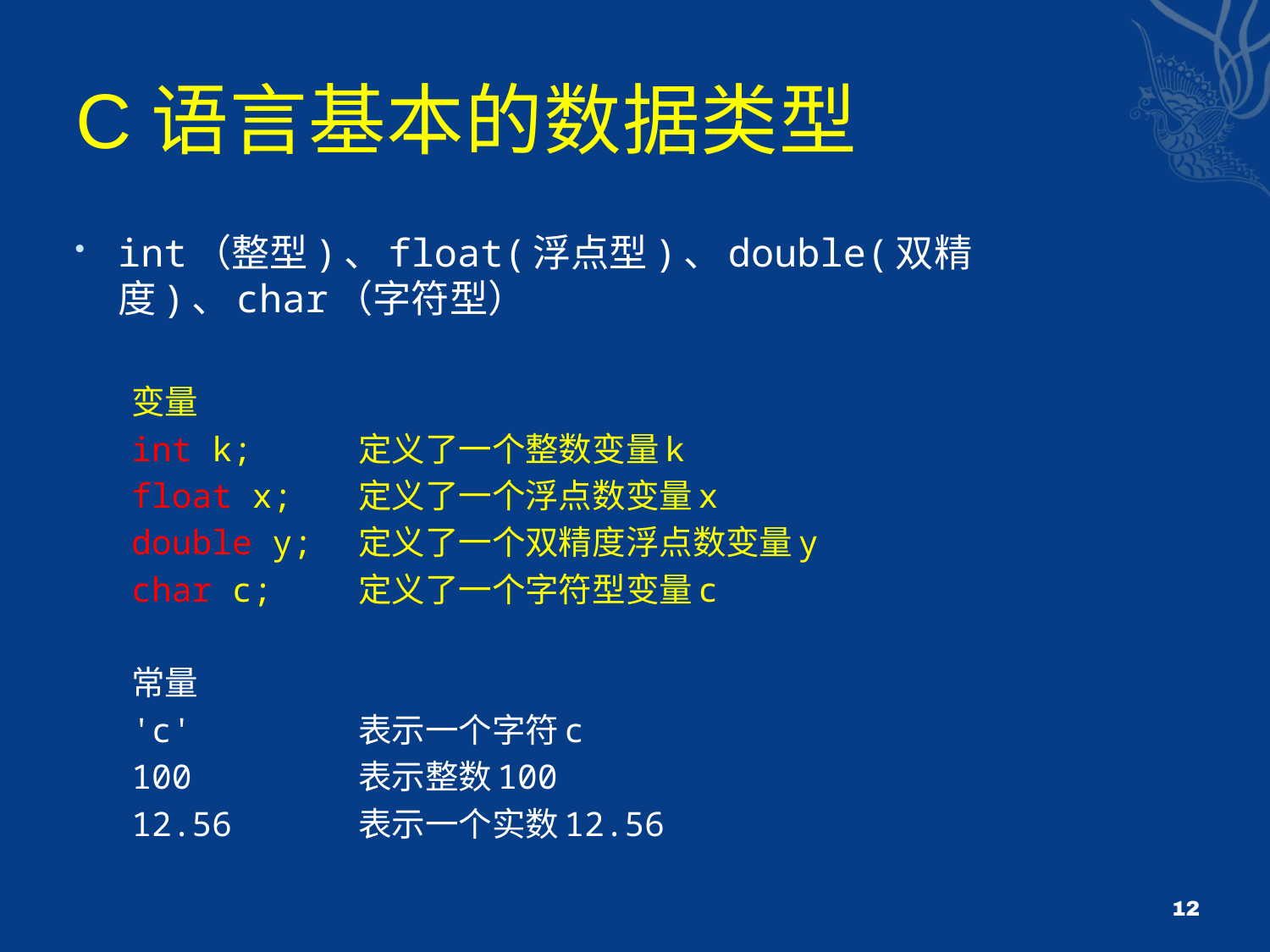

# C语言基本的数据类型
int（整型)、float(浮点型)、double(双精度)、char（字符型）

变量
int k;     定义了一个整数变量k
float x;   定义了一个浮点数变量x
double y;  定义了一个双精度浮点数变量y
char c;    定义了一个字符型变量c

常量
'c'        表示一个字符c
100        表示整数100
12.56      表示一个实数12.56
12